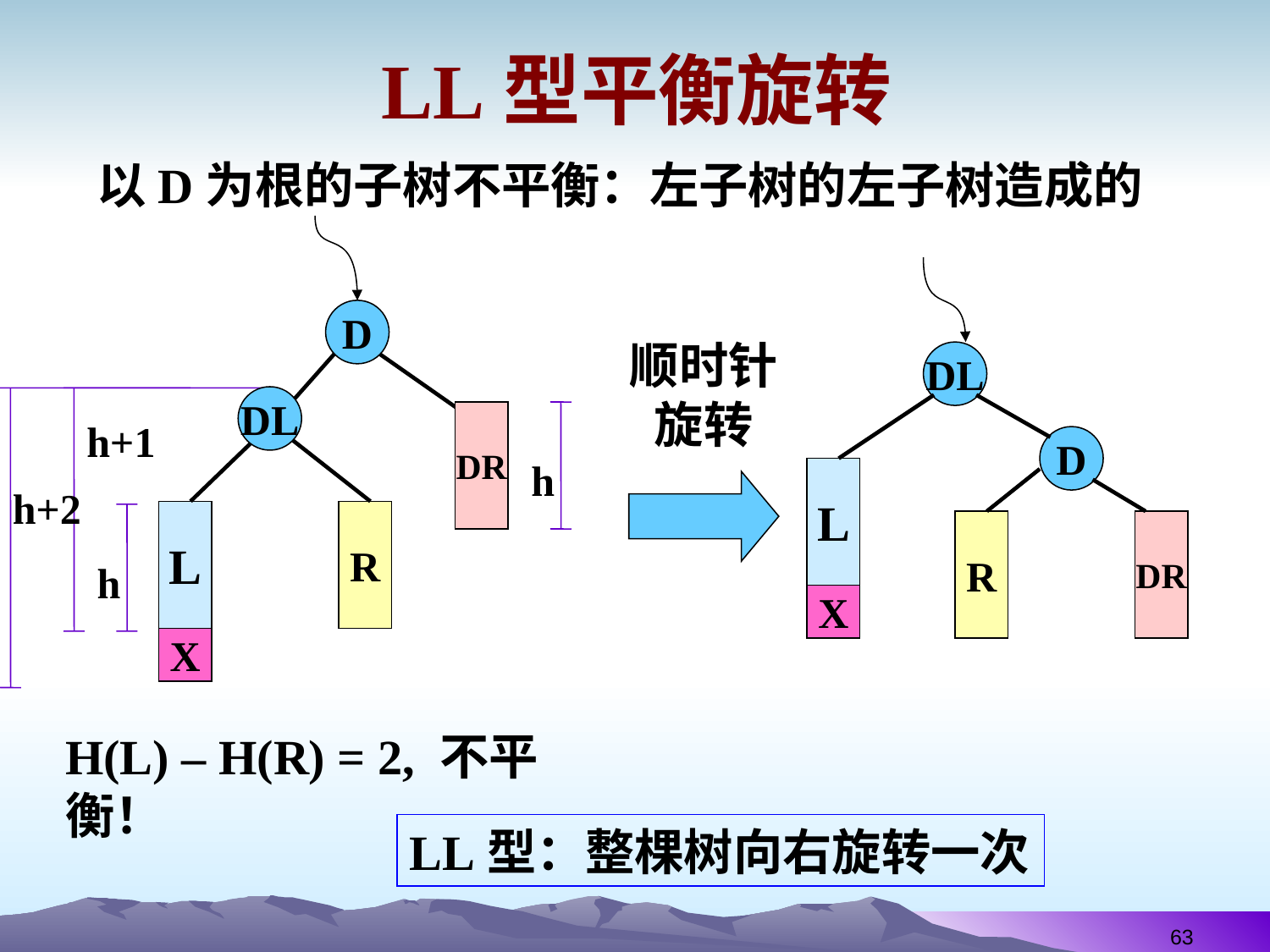

# LL型平衡旋转
以D为根的子树不平衡：左子树的左子树造成的
DL

D
L

R
DR
X
D
顺时针旋转

DL

h+2

h+1

DR

h

L
R

h
X
H(L) – H(R) = 2, 不平衡！
LL型：整棵树向右旋转一次
63